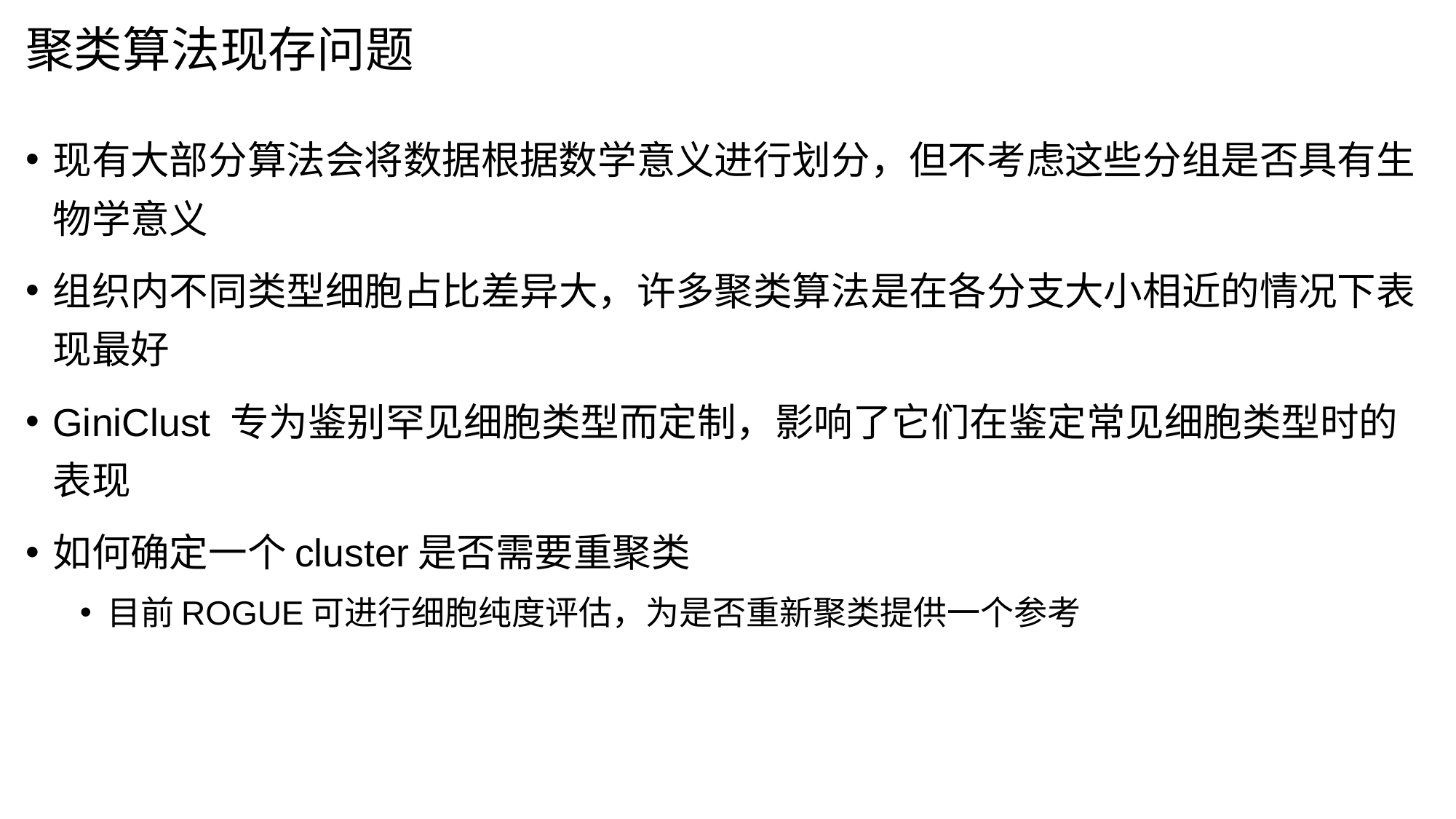

# 聚类算法现存问题
现有大部分算法会将数据根据数学意义进行划分，但不考虑这些分组是否具有生物学意义
组织内不同类型细胞占比差异大，许多聚类算法是在各分支大小相近的情况下表现最好
GiniClust 专为鉴别罕见细胞类型而定制，影响了它们在鉴定常见细胞类型时的表现
如何确定一个cluster是否需要重聚类
目前ROGUE可进行细胞纯度评估，为是否重新聚类提供一个参考